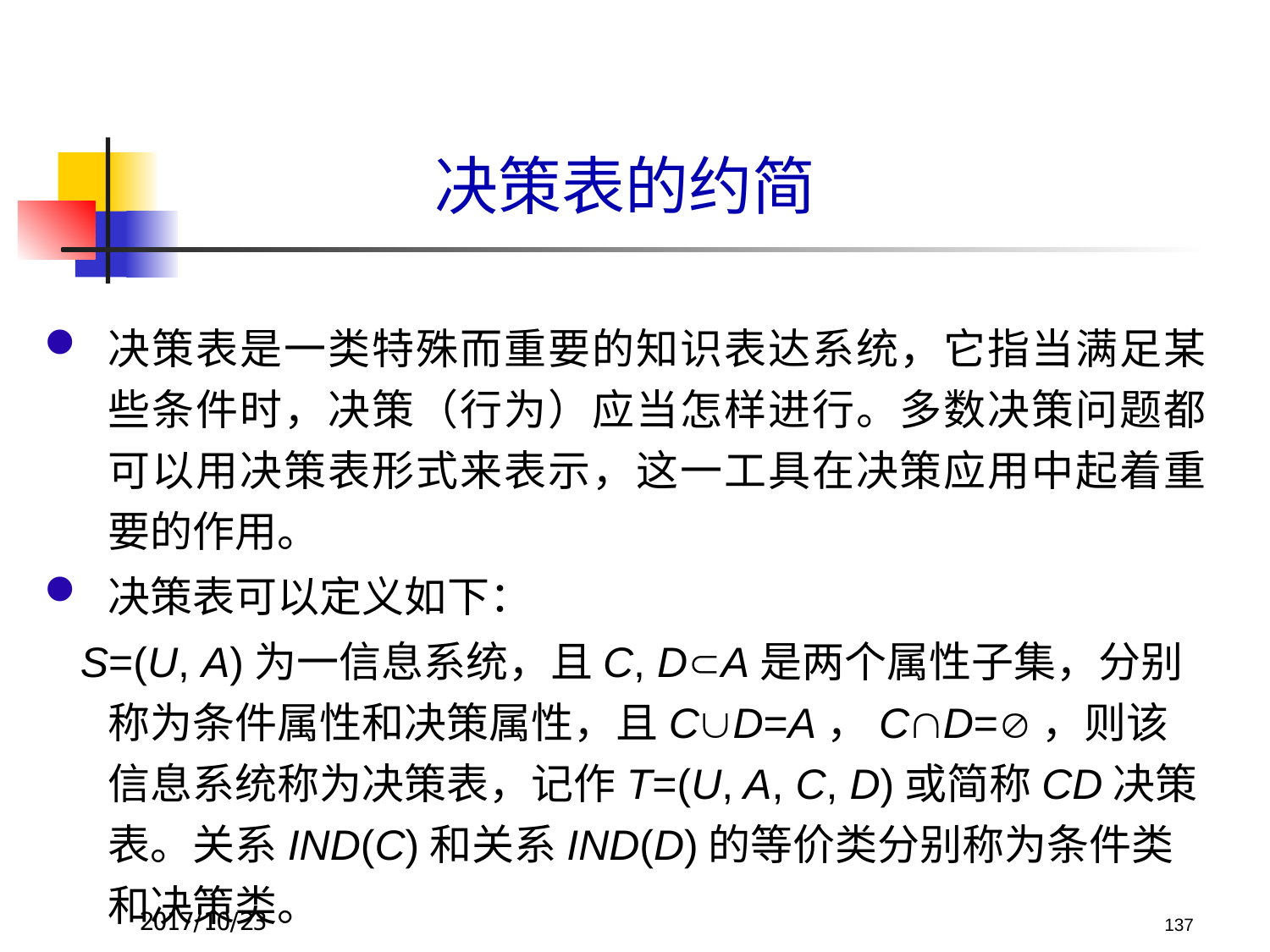

# 决策表的约简
决策表是一类特殊而重要的知识表达系统，它指当满足某些条件时，决策（行为）应当怎样进行。多数决策问题都可以用决策表形式来表示，这一工具在决策应用中起着重要的作用。
决策表可以定义如下：
   S=(U, A)为一信息系统，且C, D⊂A是两个属性子集，分别称为条件属性和决策属性，且C∪D=A，C∩D=∅，则该信息系统称为决策表，记作T=(U, A, C, D)或简称CD决策表。关系IND(C)和关系IND(D)的等价类分别称为条件类和决策类。
2017/10/23
137